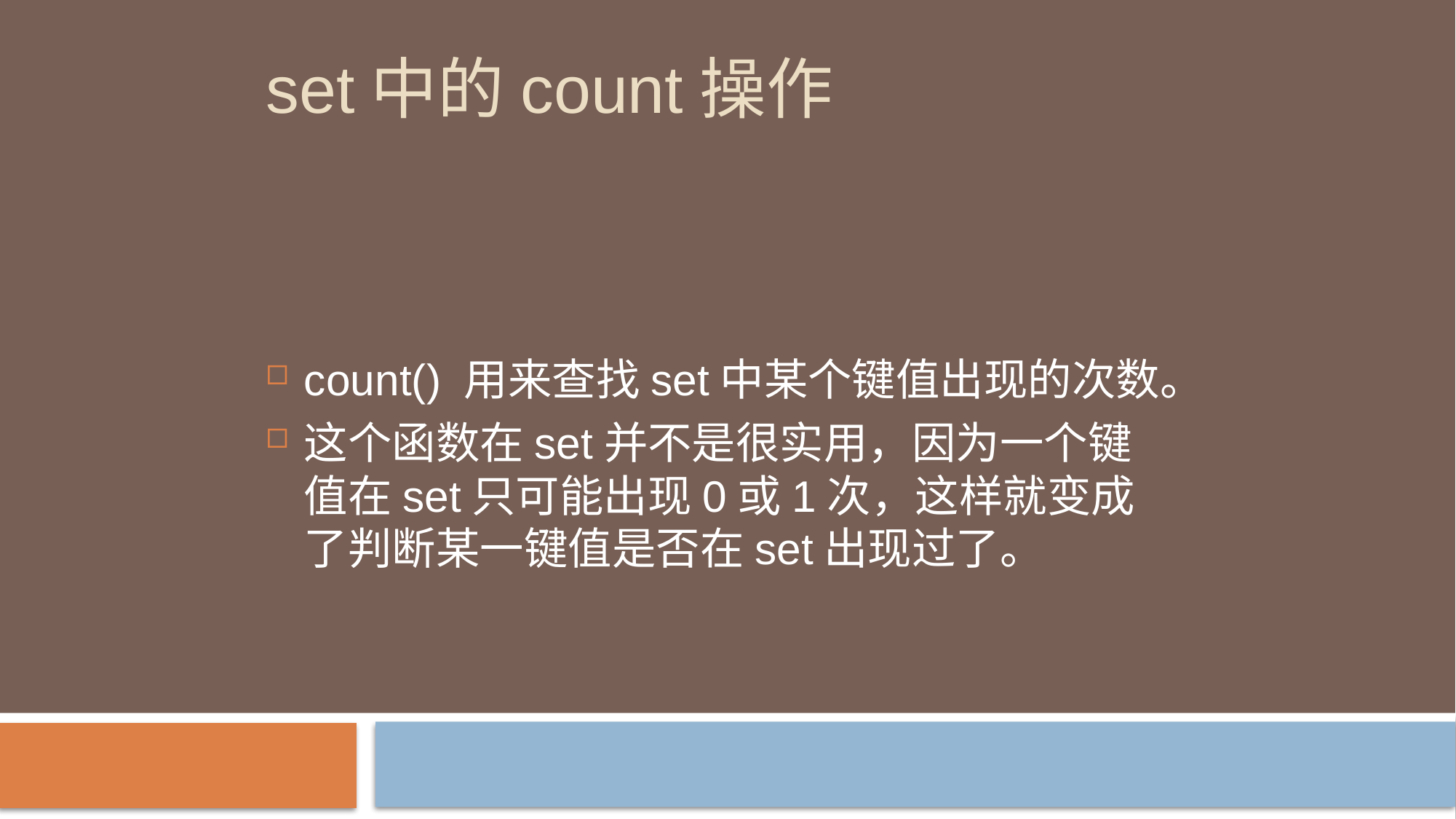

# set中的count操作
count() 用来查找set中某个键值出现的次数。
这个函数在set并不是很实用，因为一个键值在set只可能出现0或1次，这样就变成了判断某一键值是否在set出现过了。